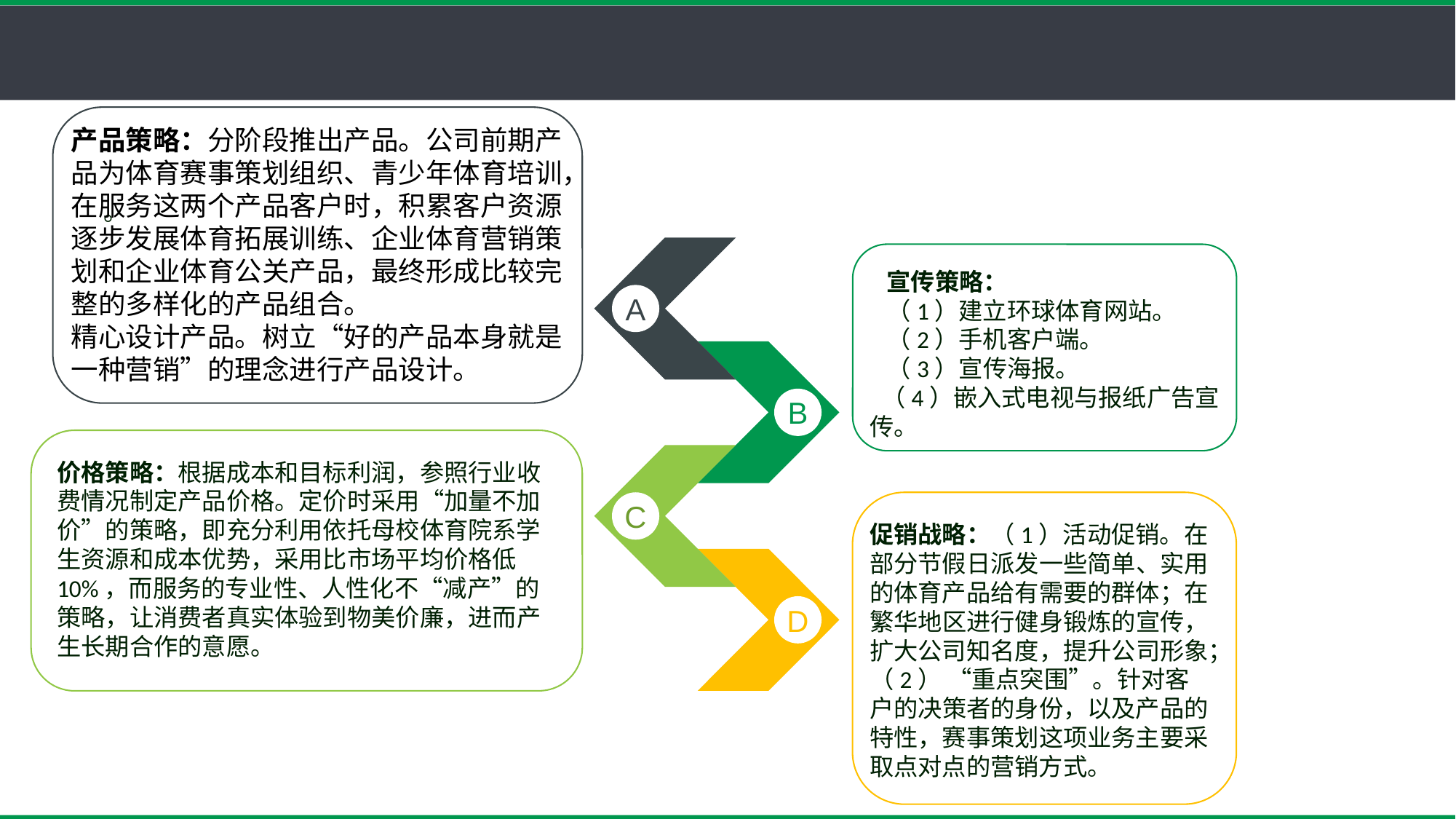

产品策略：分阶段推出产品。公司前期产品为体育赛事策划组织、青少年体育培训，在服务这两个产品客户时，积累客户资源逐步发展体育拓展训练、企业体育营销策划和企业体育公关产品，最终形成比较完整的多样化的产品组合。
精心设计产品。树立“好的产品本身就是一种营销”的理念进行产品设计。
。

A

  宣传策略：
  （1）建立环球体育网站。
  （2）手机客户端。
  （3）宣传海报。
 （4）嵌入式电视与报纸广告宣传。

B

C
价格策略：根据成本和目标利润，参照行业收费情况制定产品价格。定价时采用“加量不加价”的策略，即充分利用依托母校体育院系学生资源和成本优势，采用比市场平均价格低10%，而服务的专业性、人性化不“减产”的策略，让消费者真实体验到物美价廉，进而产生长期合作的意愿。

促销战略：（1）活动促销。在部分节假日派发一些简单、实用的体育产品给有需要的群体；在繁华地区进行健身锻炼的宣传，扩大公司知名度，提升公司形象；（2） “重点突围”。针对客户的决策者的身份，以及产品的特性，赛事策划这项业务主要采取点对点的营销方式。

D